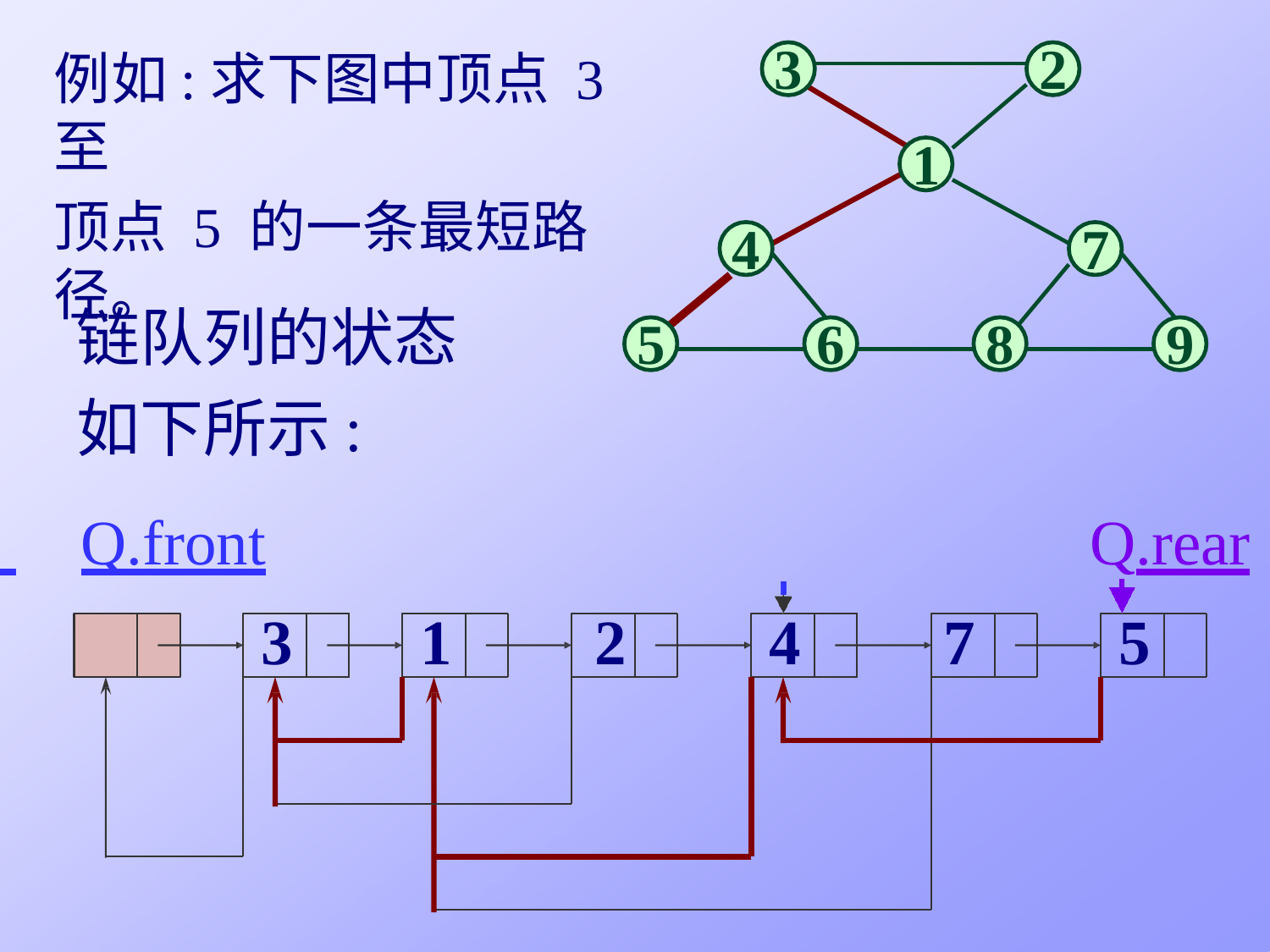

例如:求下图中顶点 3 至
顶点 5 的一条最短路径。
3
2

1

4
7

链队列的状态 如下所示:
5
6
8
9

 	Q.front
Q.rear

3

1

2

4

7

5